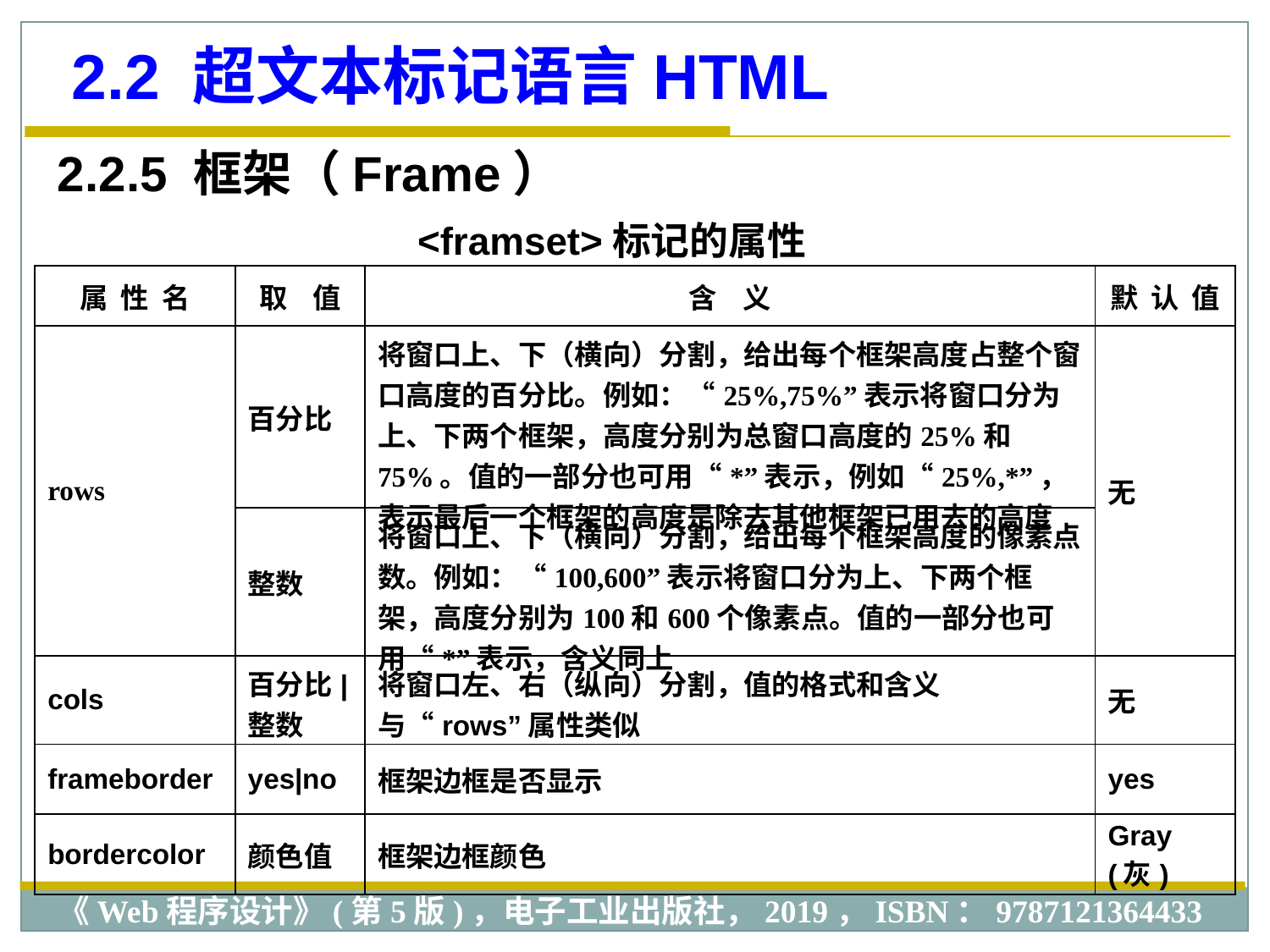

2.2 超文本标记语言HTML
2.2.5 框架（Frame）
<framset>标记的属性
| 属 性 名 | 取 值 | 含 义 | 默 认 值 |
| --- | --- | --- | --- |
| rows | 百分比 | 将窗口上、下（横向）分割，给出每个框架高度占整个窗口高度的百分比。例如：“25%,75%”表示将窗口分为上、下两个框架，高度分别为总窗口高度的25%和75%。值的一部分也可用“\*”表示，例如“25%,\*”，表示最后一个框架的高度是除去其他框架已用去的高度 | 无 |
|  | 整数 | 将窗口上、下（横向）分割，给出每个框架高度的像素点数。例如：“100,600”表示将窗口分为上、下两个框架，高度分别为100和600个像素点。值的一部分也可用“\*”表示，含义同上 |  |
| cols | 百分比| 整数 | 将窗口左、右（纵向）分割，值的格式和含义与“rows”属性类似 | 无 |
| frameborder | yes|no | 框架边框是否显示 | yes |
| bordercolor | 颜色值 | 框架边框颜色 | Gray(灰) |